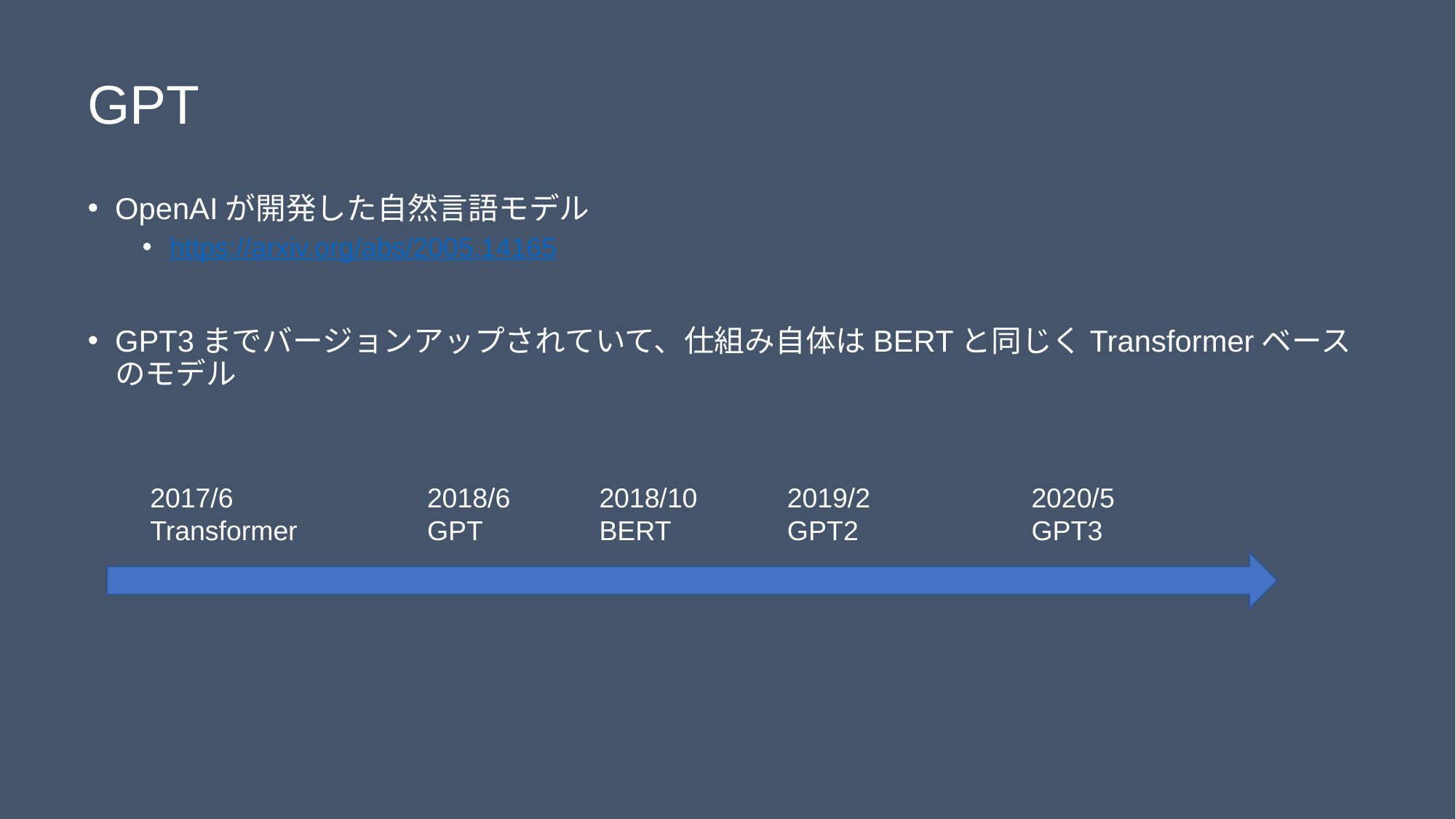

# GPT
OpenAIが開発した自然言語モデル
https://arxiv.org/abs/2005.14165

GPT3までバージョンアップされていて、仕組み自体はBERTと同じくTransformerベースのモデル

2020/5
GPT3
2019/2
GPT2
2018/10
BERT
2018/6
GPT
2017/6
Transformer